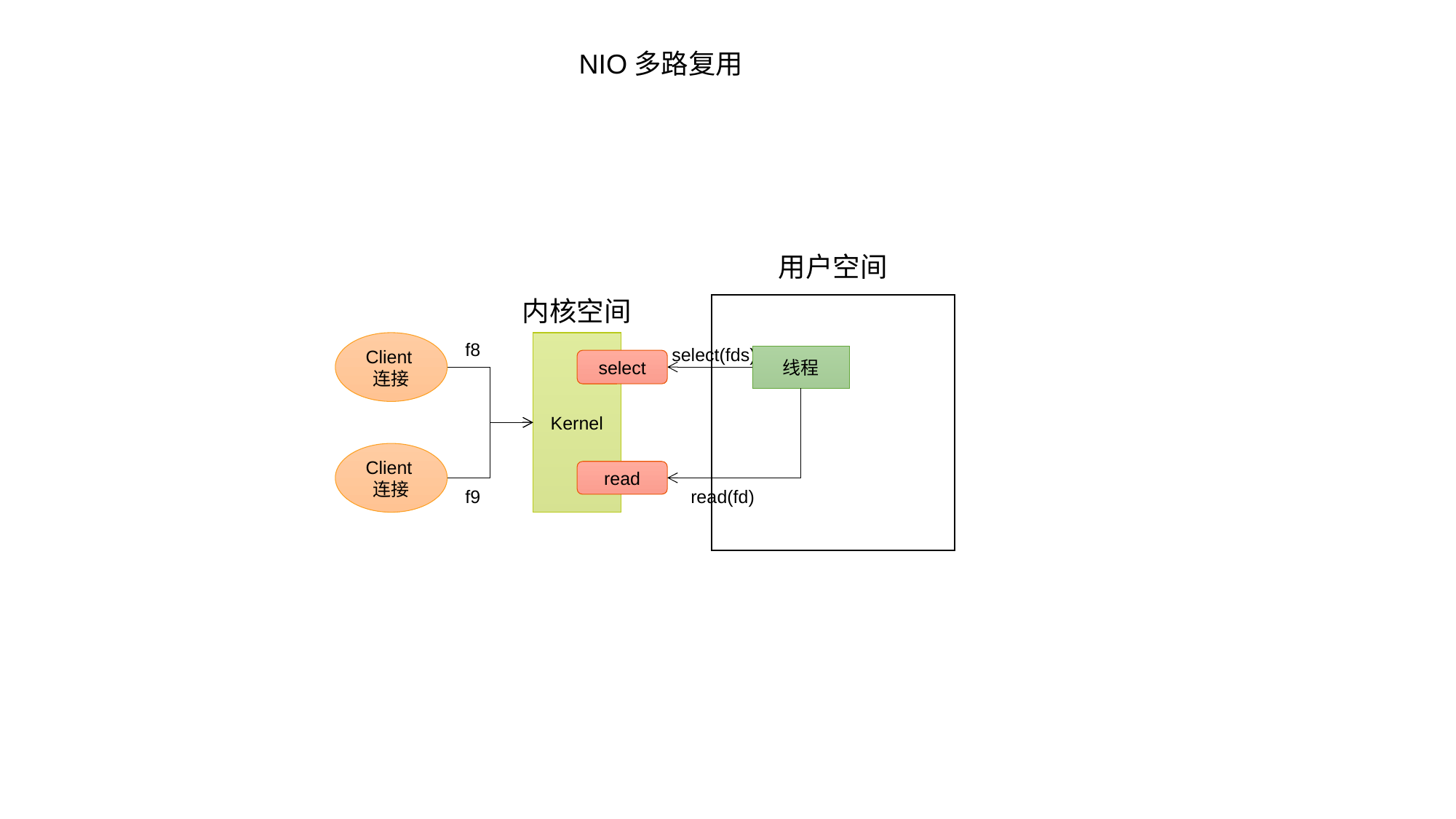

NIO多路复用
用户空间
内核空间

Client连接
f8
Kernel
select(fds)
线程
select
Client连接
read
f9
read(fd)